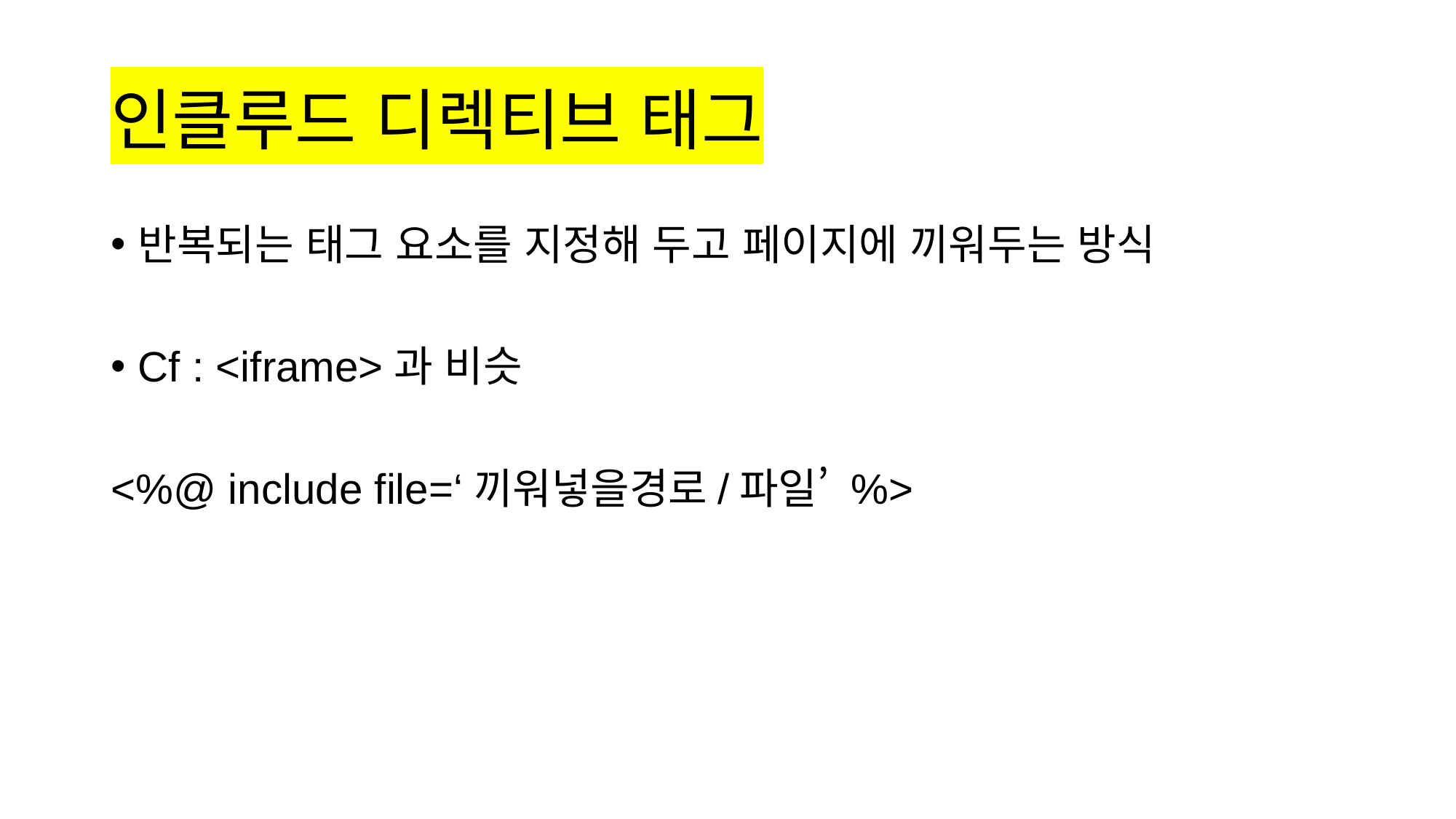

# 인클루드 디렉티브 태그
반복되는 태그 요소를 지정해 두고 페이지에 끼워두는 방식

Cf : <iframe>과 비슷

<%@ include file=‘끼워넣을경로/파일’ %>